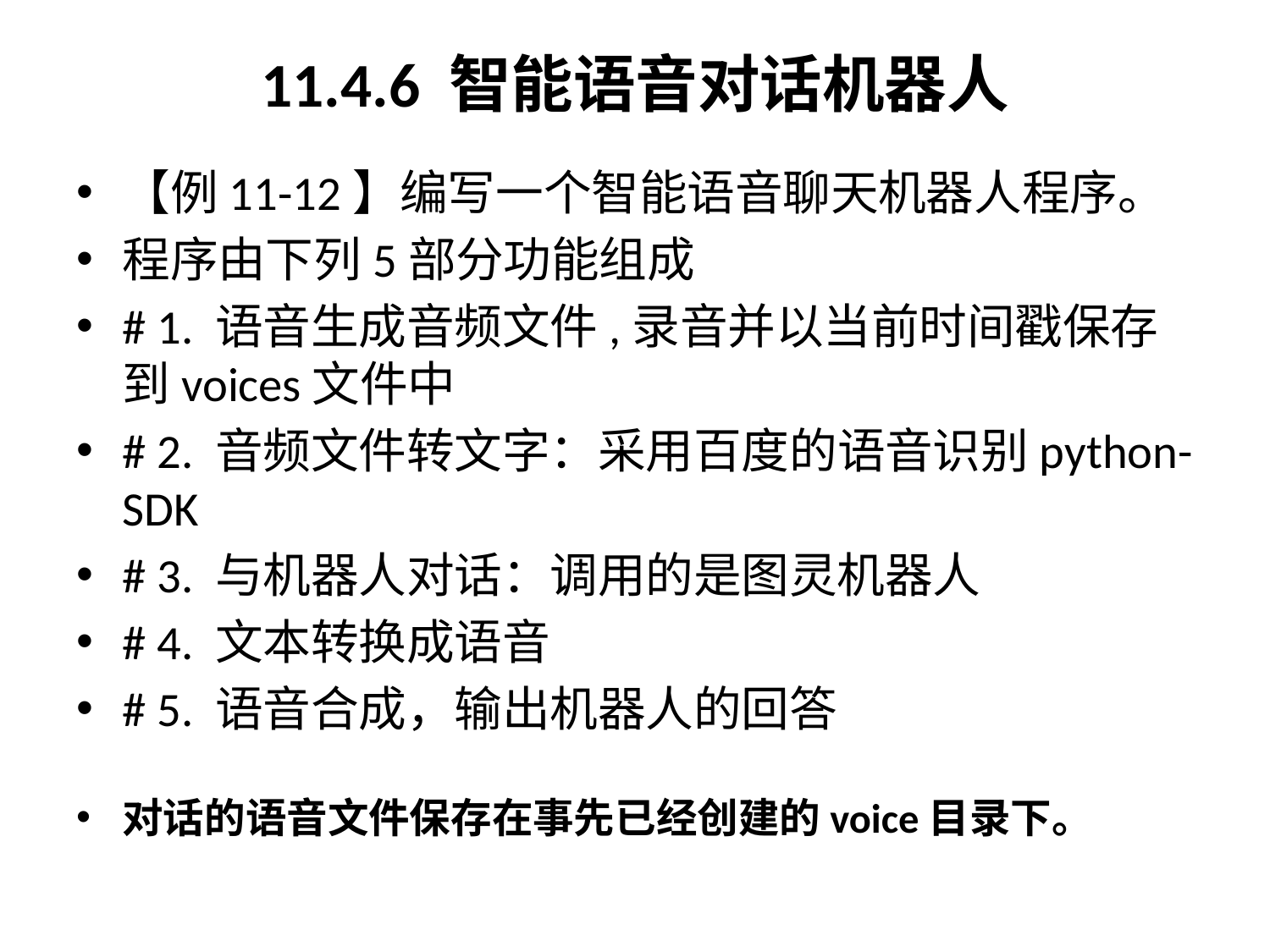

# 11.4.6 智能语音对话机器人
【例11-12】编写一个智能语音聊天机器人程序。
程序由下列5部分功能组成
# 1. 语音生成音频文件,录音并以当前时间戳保存到voices文件中
# 2. 音频文件转文字：采用百度的语音识别python-SDK
# 3. 与机器人对话：调用的是图灵机器人
# 4. 文本转换成语音
# 5. 语音合成，输出机器人的回答

对话的语音文件保存在事先已经创建的voice目录下。